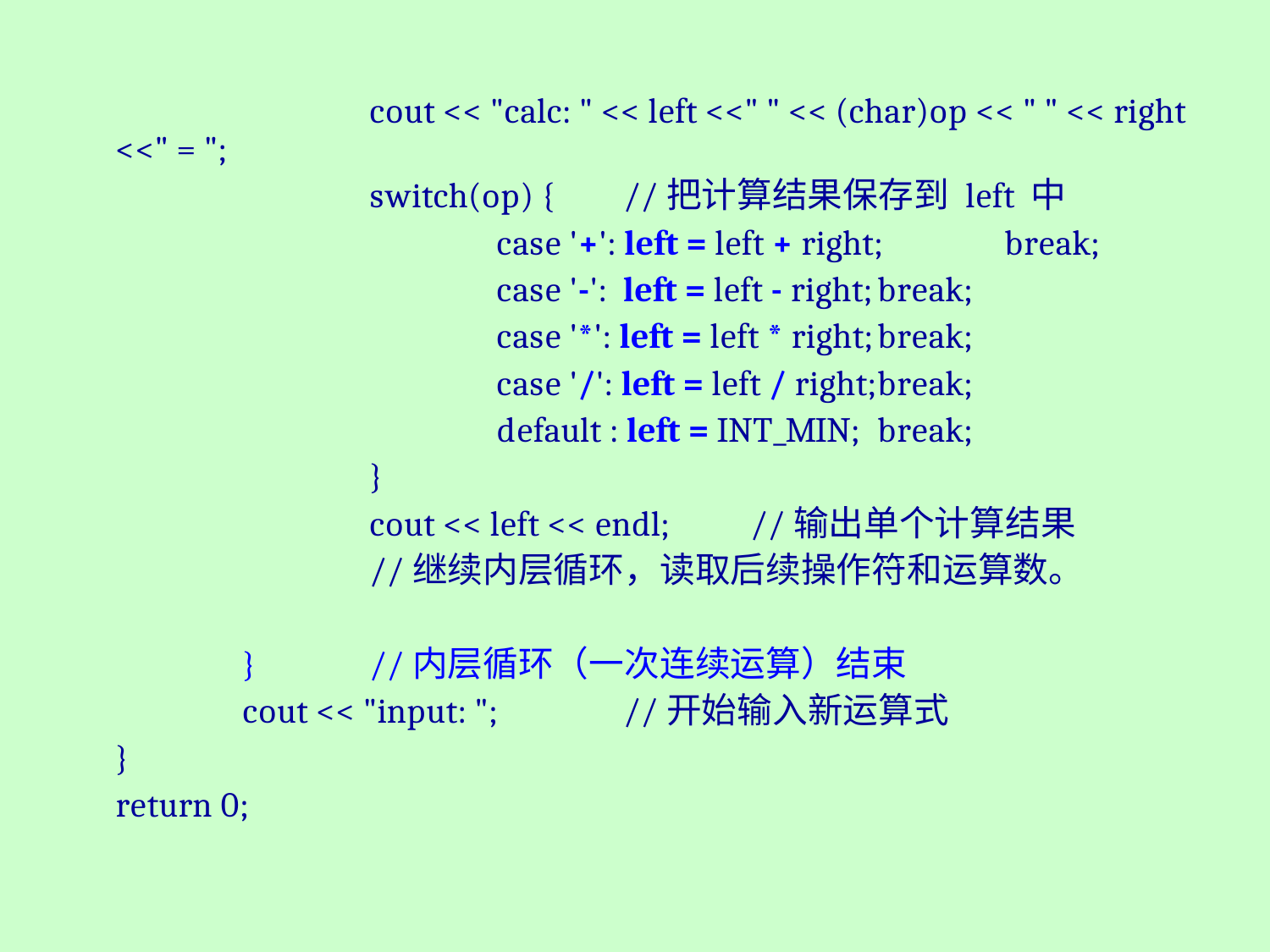

cout << "calc: " << left <<" " << (char)op << " " << right <<" = ";
			switch(op) {	//把计算结果保存到 left 中
				case '+': left = left + right;	break;
				case '-':  left = left - right;	break;
				case '*': left = left * right;	break;
				case '/': left = left / right;	break;
				default : left = INT_MIN;	break;
			}
			cout << left << endl;	//输出单个计算结果
			//继续内层循环，读取后续操作符和运算数。

		}	//内层循环（一次连续运算）结束
		cout << "input: ";	//开始输入新运算式
	}
	return 0;
109